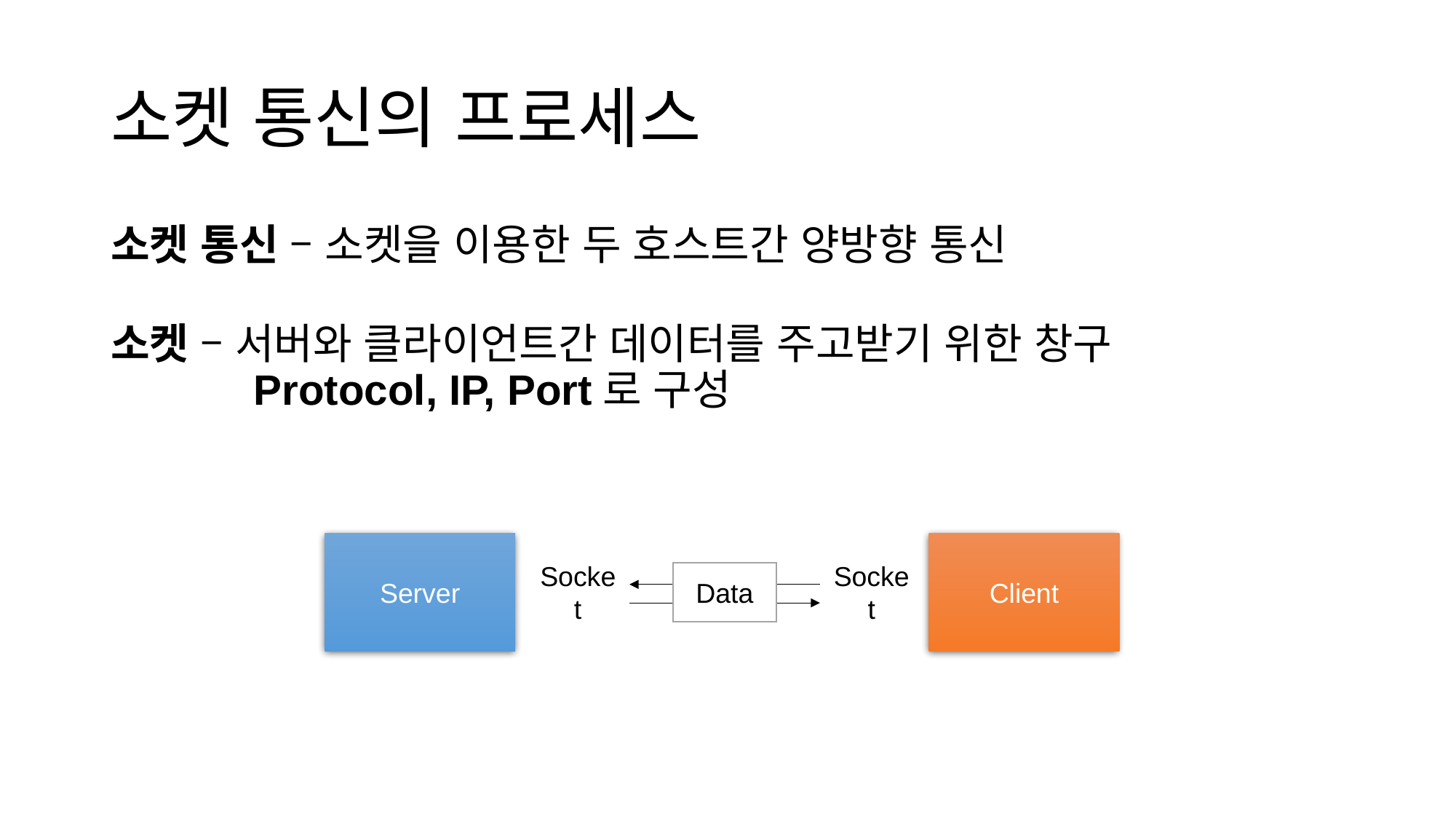

# 소켓 통신의 프로세스
소켓 통신 – 소켓을 이용한 두 호스트간 양방향 통신

소켓 – 서버와 클라이언트간 데이터를 주고받기 위한 창구
	  Protocol, IP, Port로 구성
Server
Client
Data
Socket
Socket